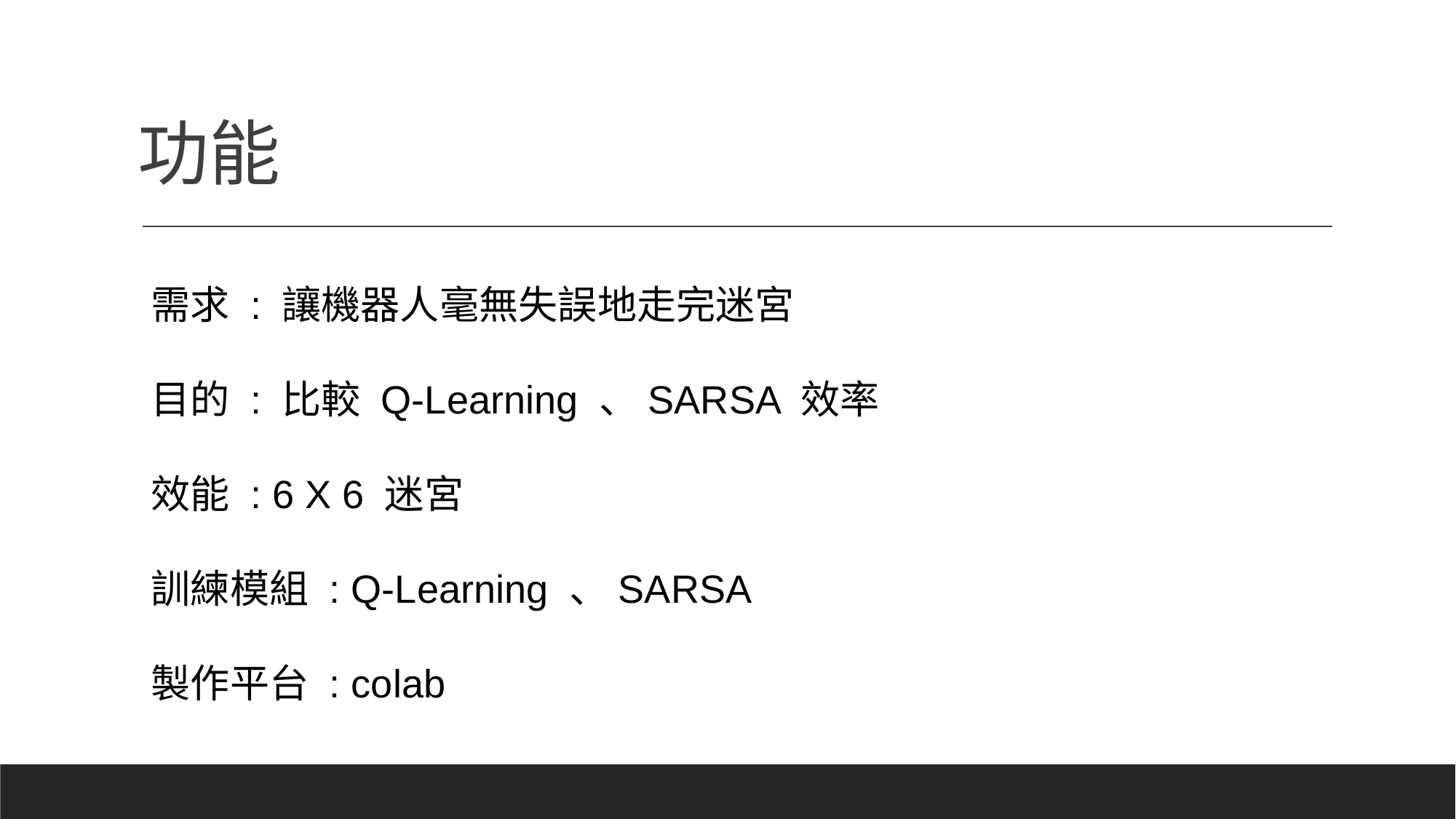

# 功能
需求 : 讓機器人毫無失誤地走完迷宮

目的 : 比較 Q-Learning 、SARSA 效率

效能 : 6 X 6 迷宮

訓練模組 : Q-Learning 、SARSA

製作平台 : colab